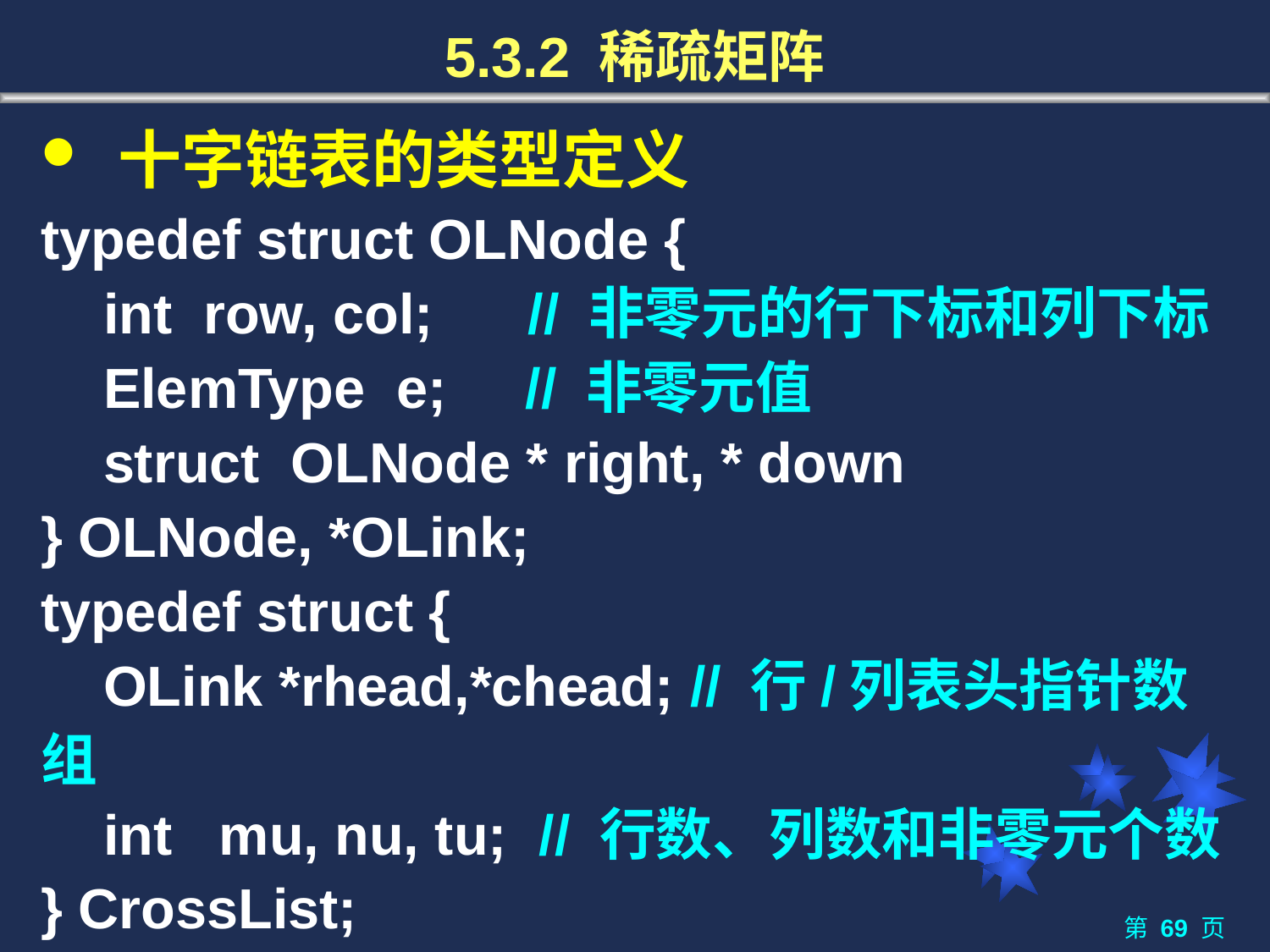

# 5.3.2 稀疏矩阵

 十字链表的类型定义
typedef struct OLNode {
    int  row, col;      // 非零元的行下标和列下标
    ElemType  e;     // 非零元值
    struct  OLNode * right, * down
} OLNode, *OLink;
typedef struct {
    OLink *rhead,*chead; // 行/列表头指针数组
    int   mu, nu, tu;  // 行数、列数和非零元个数
} CrossList;
第 69 页